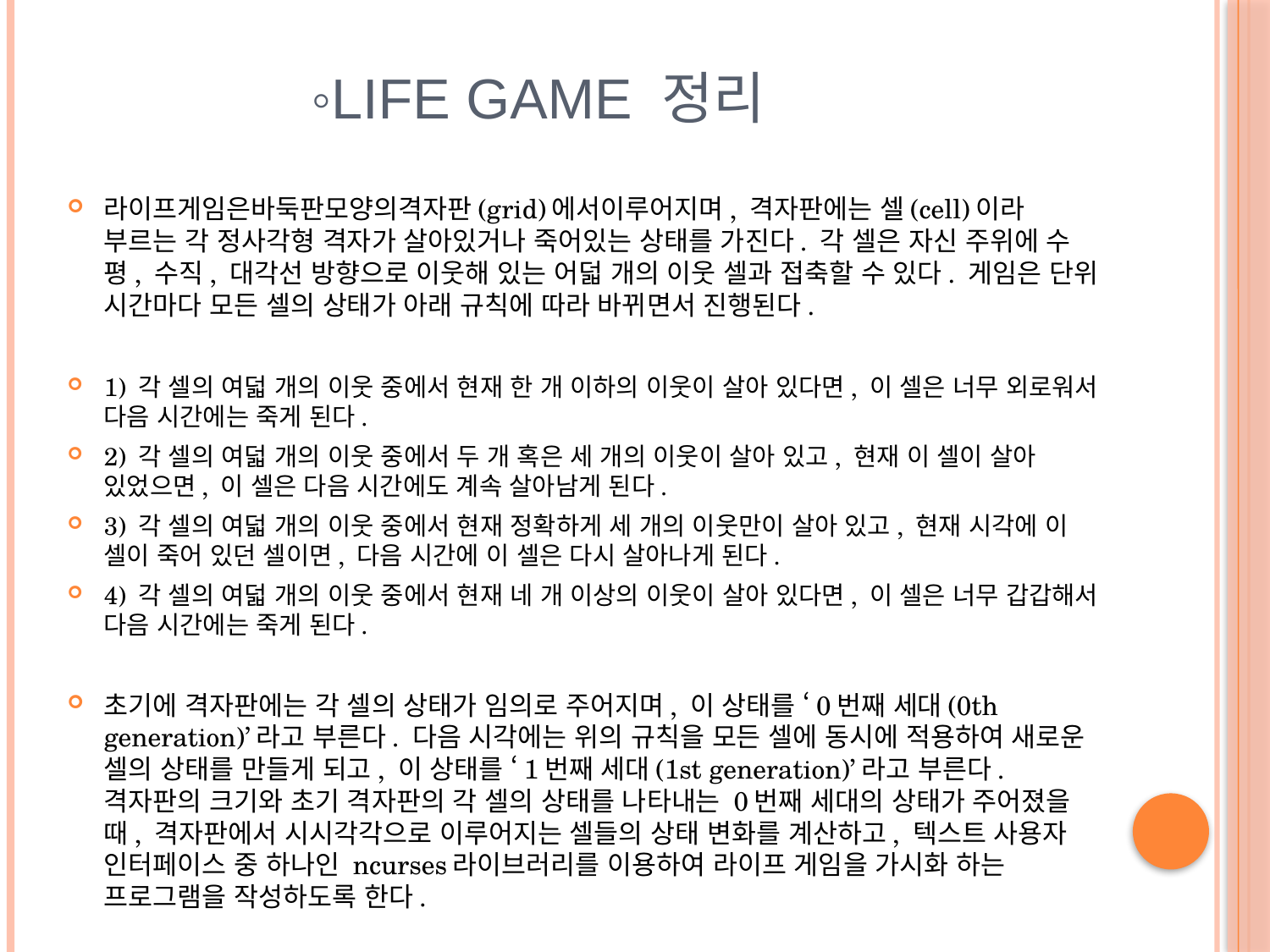

# ◦life game 정리
라이프게임은바둑판모양의격자판(grid)에서이루어지며, 격자판에는 셀(cell)이라 부르는 각 정사각형 격자가 살아있거나 죽어있는 상태를 가진다. 각 셀은 자신 주위에 수평, 수직, 대각선 방향으로 이웃해 있는 어덟 개의 이웃 셀과 접축할 수 있다. 게임은 단위 시간마다 모든 셀의 상태가 아래 규칙에 따라 바뀌면서 진행된다.

1) 각 셀의 여덟 개의 이웃 중에서 현재 한 개 이하의 이웃이 살아 있다면, 이 셀은 너무 외로워서 다음 시간에는 죽게 된다.
2) 각 셀의 여덟 개의 이웃 중에서 두 개 혹은 세 개의 이웃이 살아 있고, 현재 이 셀이 살아 있었으면, 이 셀은 다음 시간에도 계속 살아남게 된다.
3) 각 셀의 여덟 개의 이웃 중에서 현재 정확하게 세 개의 이웃만이 살아 있고, 현재 시각에 이 셀이 죽어 있던 셀이면, 다음 시간에 이 셀은 다시 살아나게 된다.
4) 각 셀의 여덟 개의 이웃 중에서 현재 네 개 이상의 이웃이 살아 있다면, 이 셀은 너무 갑갑해서 다음 시간에는 죽게 된다.

초기에 격자판에는 각 셀의 상태가 임의로 주어지며, 이 상태를 ‘0번째 세대(0th generation)’라고 부른다. 다음 시각에는 위의 규칙을 모든 셀에 동시에 적용하여 새로운 셀의 상태를 만들게 되고, 이 상태를 ‘1번째 세대(1st generation)’라고 부른다. 격자판의 크기와 초기 격자판의 각 셀의 상태를 나타내는 0번째 세대의 상태가 주어졌을 때, 격자판에서 시시각각으로 이루어지는 셀들의 상태 변화를 계산하고, 텍스트 사용자 인터페이스 중 하나인 ncurses라이브러리를 이용하여 라이프 게임을 가시화 하는 프로그램을 작성하도록 한다.